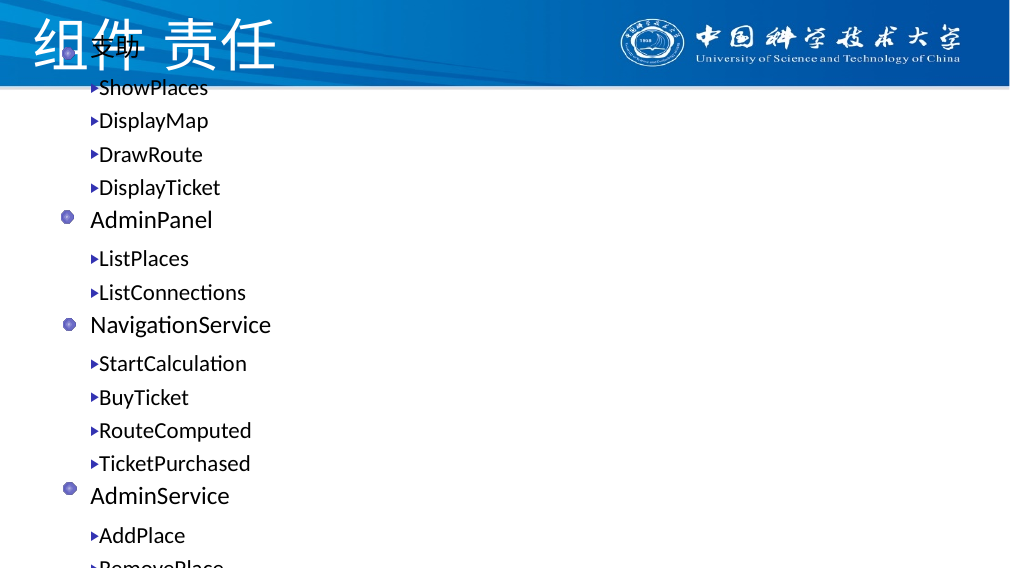

# 组件 责任
支助
▶ShowPlaces
▶DisplayMap
▶DrawRoute
▶DisplayTicket
AdminPanel
▶ListPlaces
▶ListConnections
NavigationService
▶StartCalculation
▶BuyTicket
▶RouteComputed
▶TicketPurchased
AdminService
▶AddPlace
▶RemovePlace